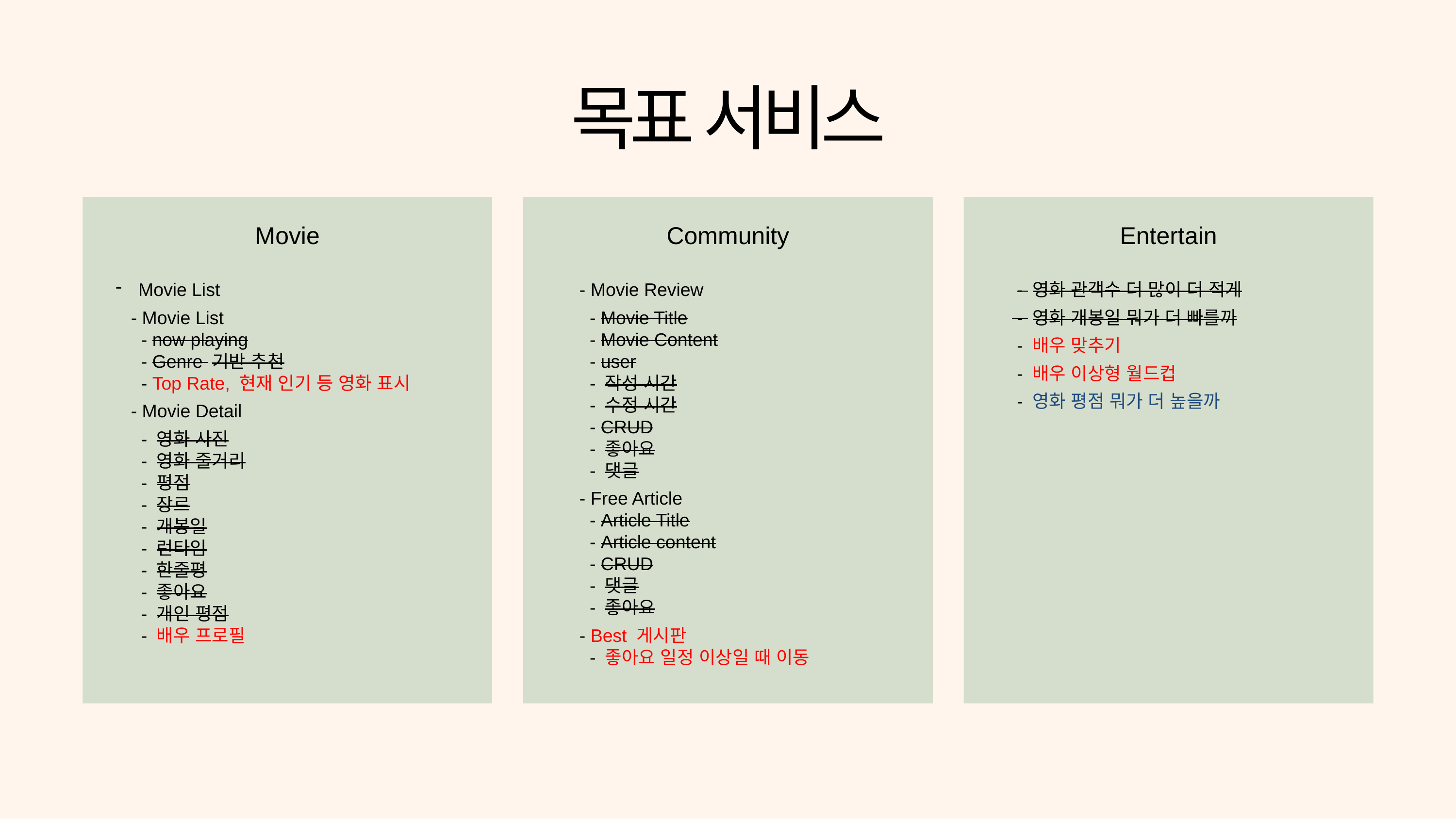

# 목표 서비스

Movie

Movie List

   - Movie List
     - now playing
     - Genre 기반 추천
     - Top Rate, 현재 인기 등 영화 표시

   - Movie Detail

     - 영화 사진
     - 영화 줄거리
     - 평점
     - 장르
     - 개봉일
     - 런타임
     - 한줄평
     - 좋아요
     - 개인 평점
     - 배우 프로필

Community

 - Movie Review

   - Movie Title
   - Movie Content
   - user
   - 작성 시간
   - 수정 시간
   - CRUD
   - 좋아요
   - 댓글

 - Free Article
   - Article Title
   - Article content
   - CRUD
   - 댓글
   - 좋아요

 - Best 게시판
   - 좋아요 일정 이상일 때 이동
Entertain

 - 영화 관객수 더 많이 더 적게

 - 영화 개봉일 뭐가 더 빠를까

 - 배우 맞추기

 - 배우 이상형 월드컵

 - 영화 평점 뭐가 더 높을까